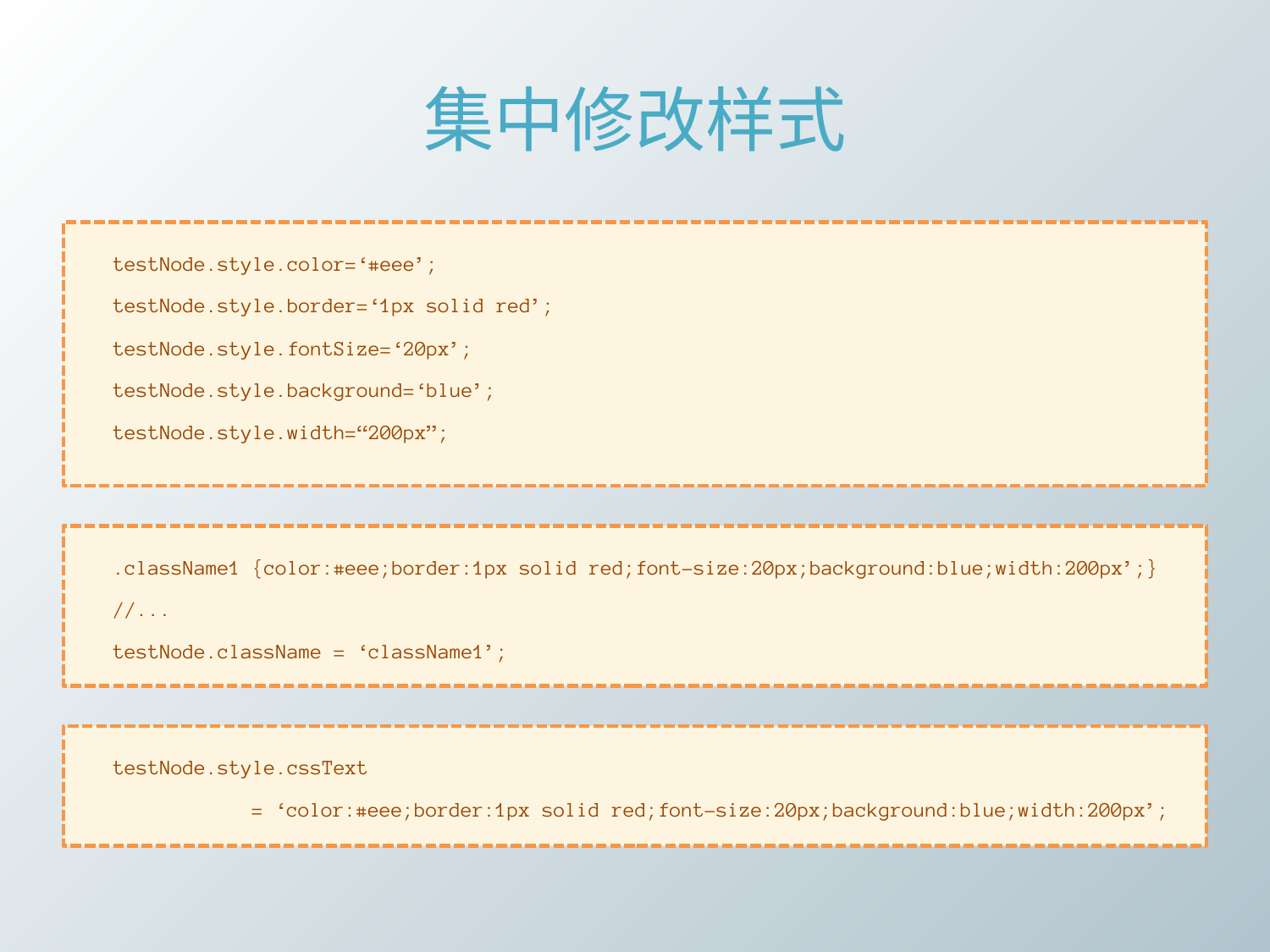

# 集中修改样式
testNode.style.color=‘#eee’;
testNode.style.border=‘1px solid red’;
testNode.style.fontSize=‘20px’;
testNode.style.background=‘blue’;
testNode.style.width=“200px”;
.className1 {color:#eee;border:1px solid red;font-size:20px;background:blue;width:200px’;}
//...
testNode.className = ‘className1’;
testNode.style.cssText
	 = ‘color:#eee;border:1px solid red;font-size:20px;background:blue;width:200px’;